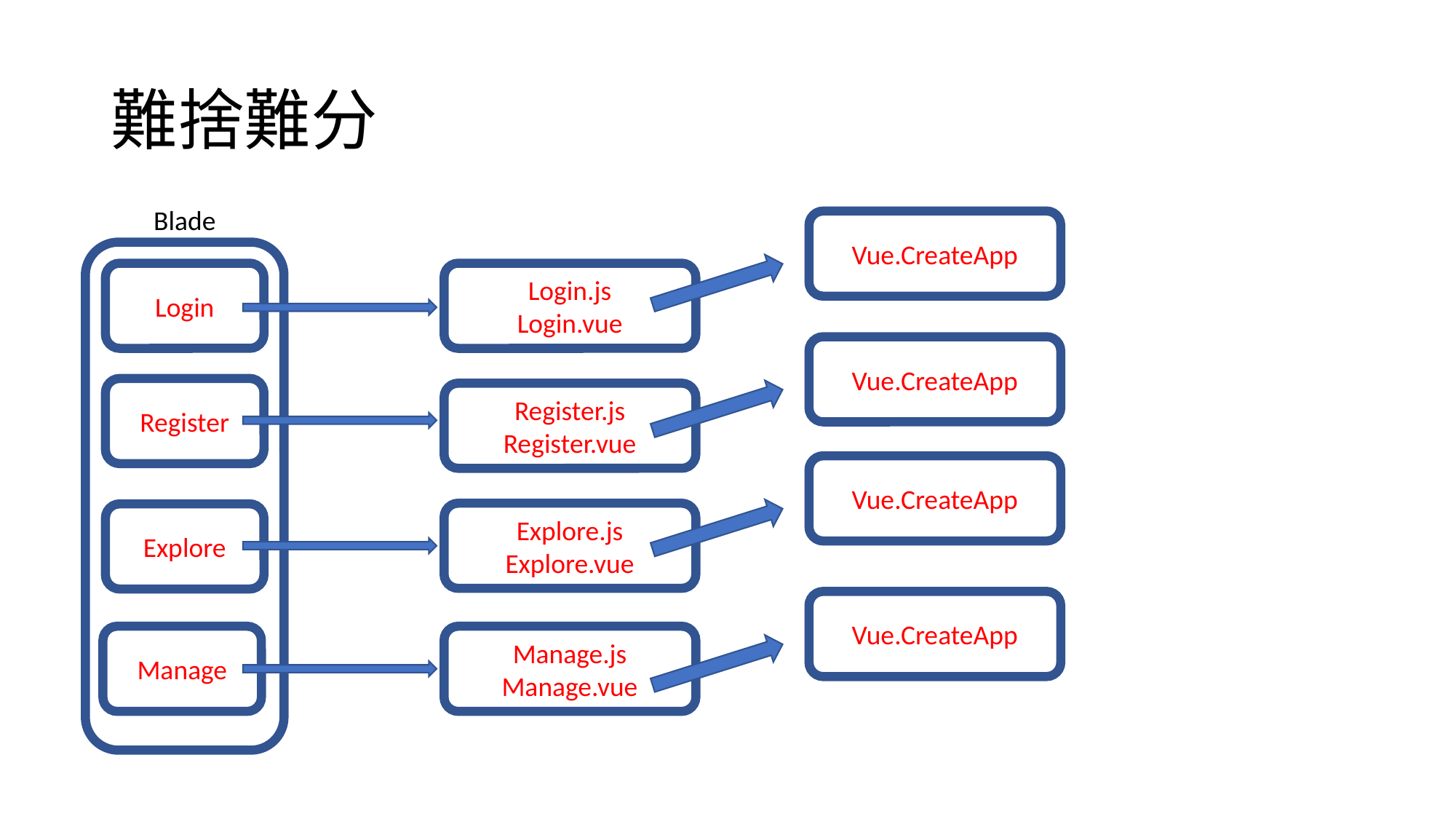

# 難捨難分
Blade
Vue.CreateApp

Login
Login.js
Login.vue

Vue.CreateApp
Register
Register.js
Register.vue

Vue.CreateApp
Explore.js
Explore.vue
Explore

Vue.CreateApp
Manage
Manage.js
Manage.vue